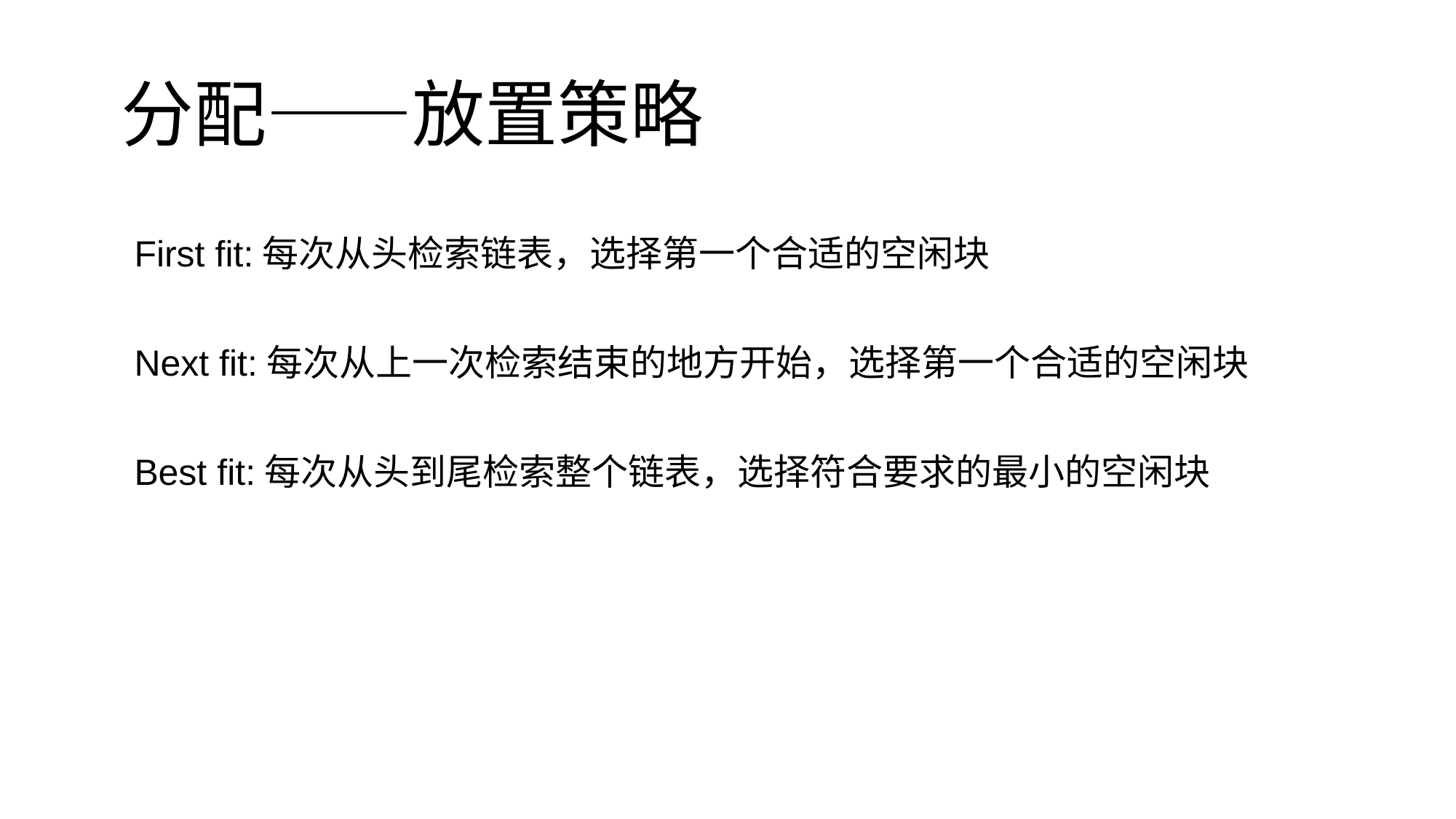

# 分配——放置策略
First fit:每次从头检索链表，选择第一个合适的空闲块

Next fit:每次从上一次检索结束的地方开始，选择第一个合适的空闲块

Best fit:每次从头到尾检索整个链表，选择符合要求的最小的空闲块